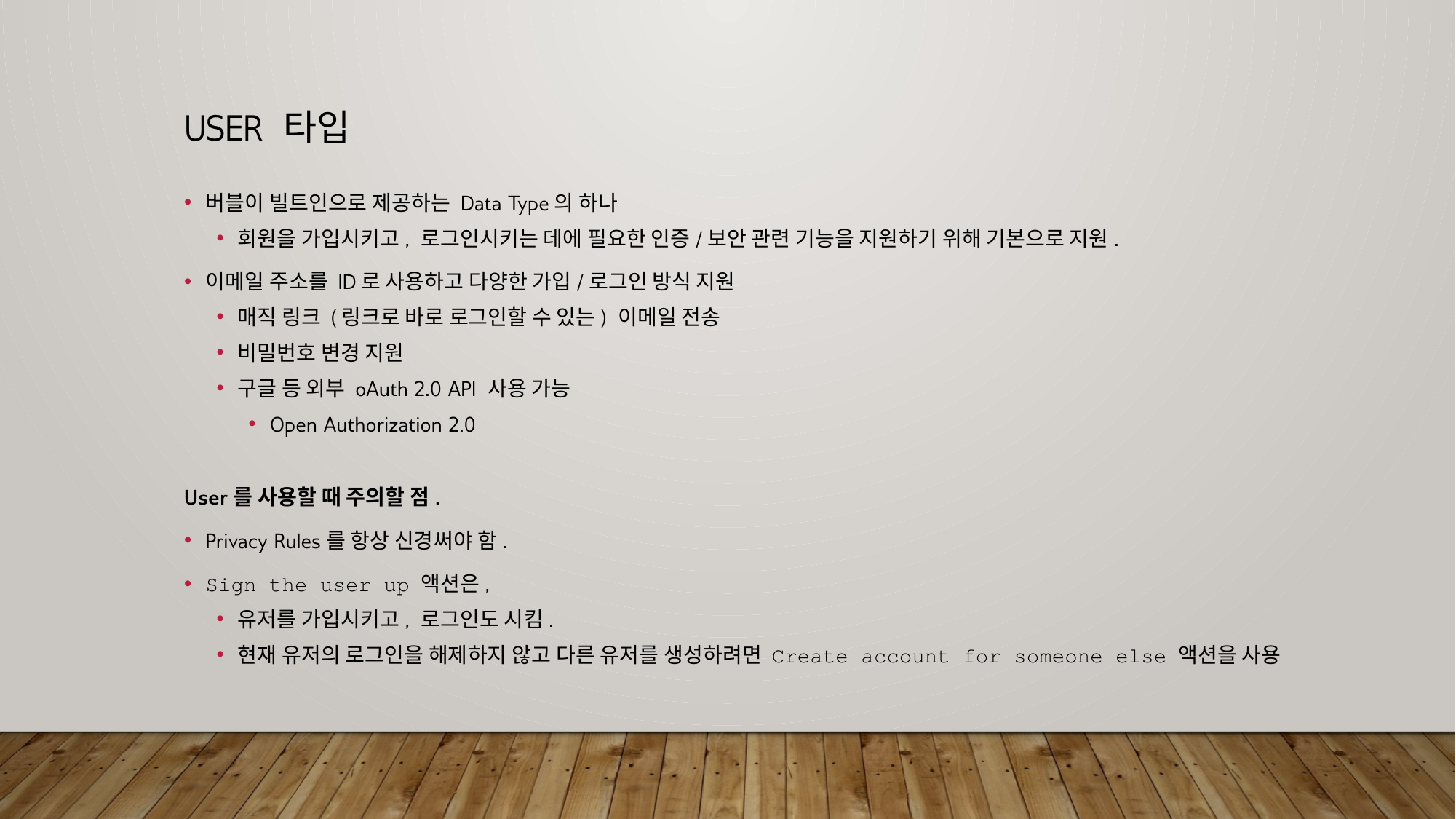

# User 타입
버블이 빌트인으로 제공하는 Data Type의 하나
회원을 가입시키고, 로그인시키는 데에 필요한 인증/보안 관련 기능을 지원하기 위해 기본으로 지원.
이메일 주소를 ID로 사용하고 다양한 가입/로그인 방식 지원
매직 링크 (링크로 바로 로그인할 수 있는) 이메일 전송
비밀번호 변경 지원
구글 등 외부 oAuth 2.0 API 사용 가능
Open Authorization 2.0
User를 사용할 때 주의할 점.
Privacy Rules를 항상 신경써야 함.
Sign the user up 액션은,
유저를 가입시키고, 로그인도 시킴.
현재 유저의 로그인을 해제하지 않고 다른 유저를 생성하려면 Create account for someone else 액션을 사용